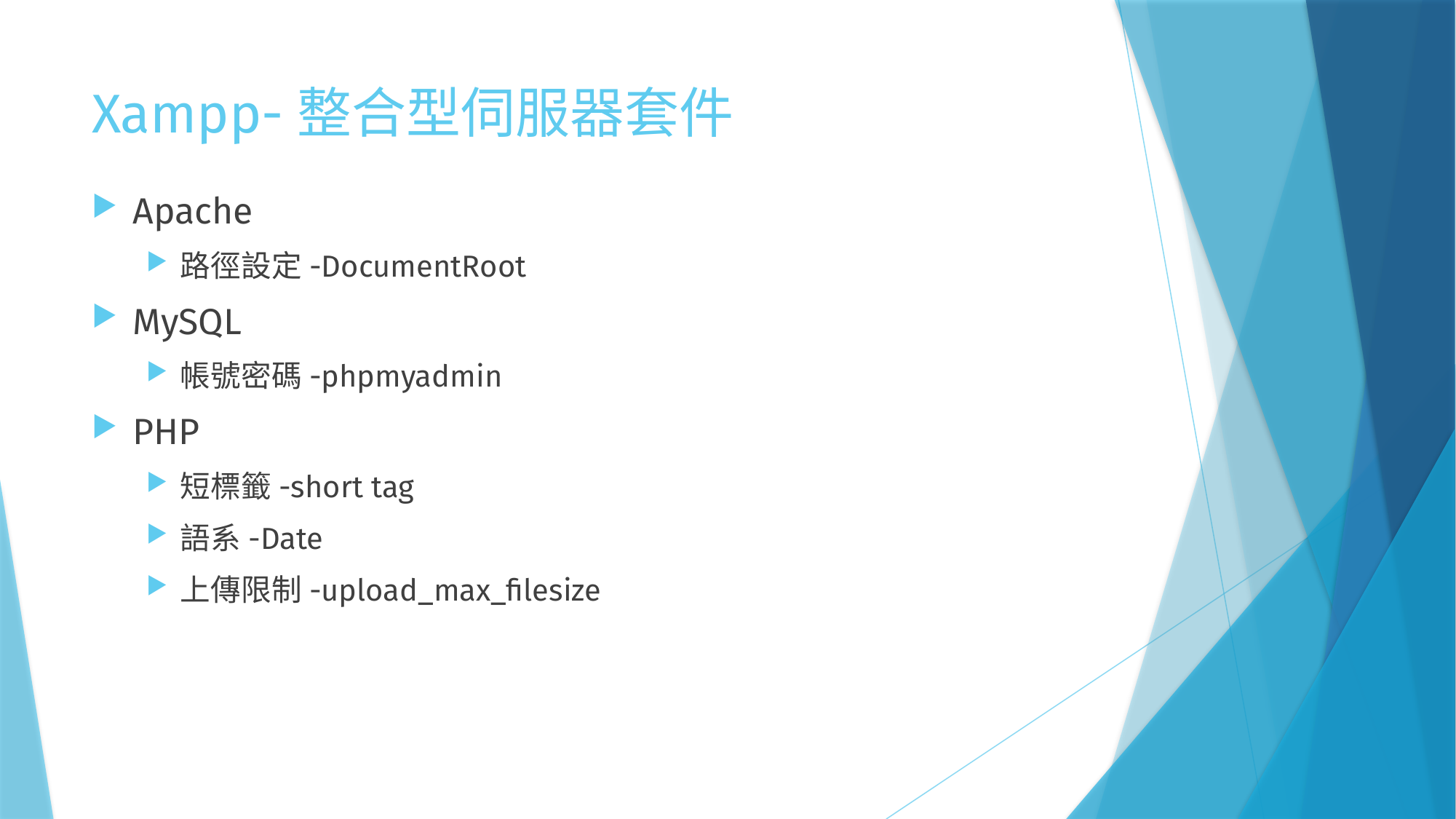

# Xampp-整合型伺服器套件
Apache
路徑設定-DocumentRoot
MySQL
帳號密碼-phpmyadmin
PHP
短標籤-short tag
語系-Date
上傳限制-upload_max_filesize